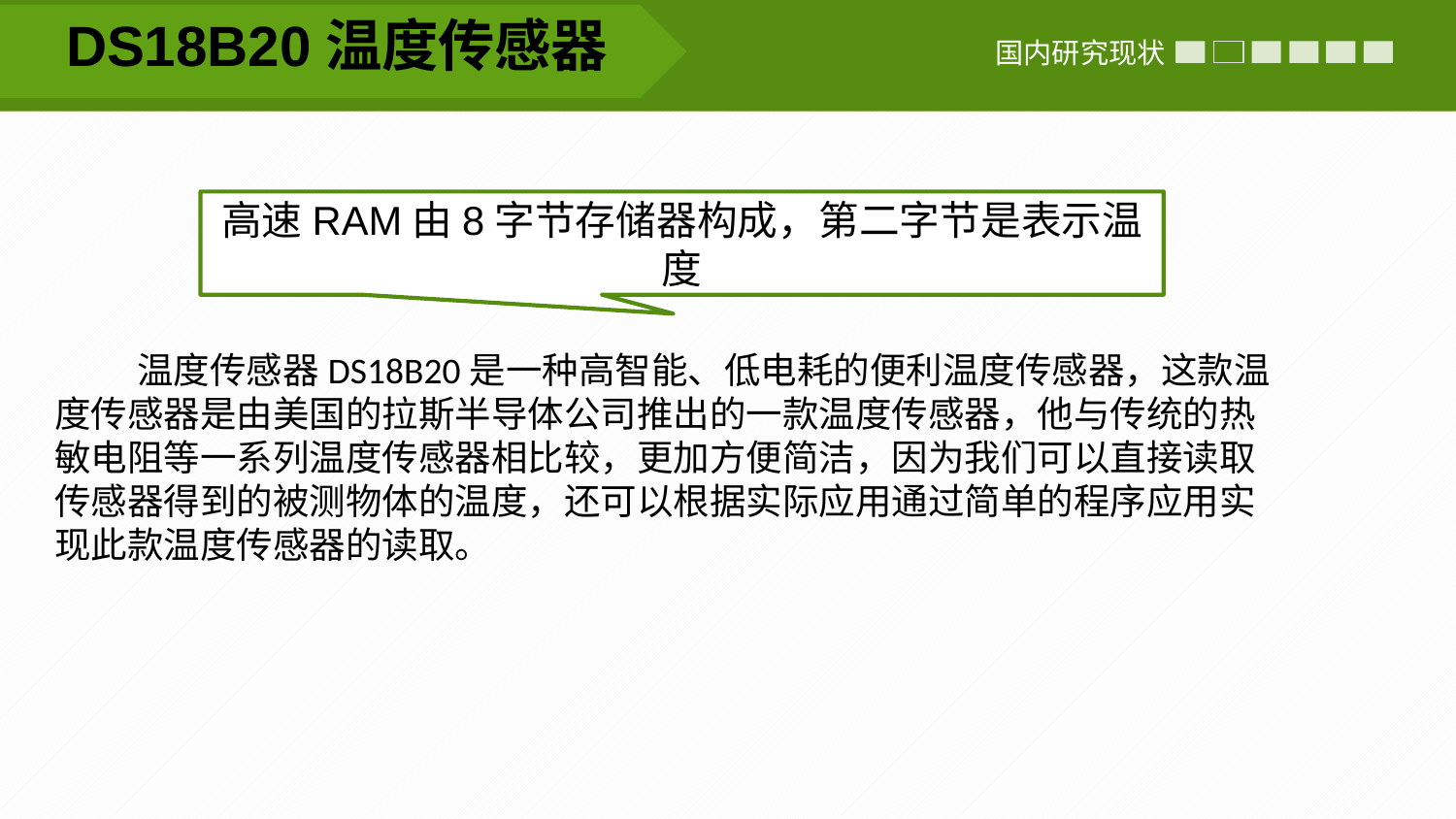

DS18B20温度传感器

高速RAM由8字节存储器构成，第二字节是表示温度

         温度传感器DS18B20是一种高智能、低电耗的便利温度传感器，这款温度传感器是由美国的拉斯半导体公司推出的一款温度传感器，他与传统的热敏电阻等一系列温度传感器相比较，更加方便简洁，因为我们可以直接读取传感器得到的被测物体的温度，还可以根据实际应用通过简单的程序应用实现此款温度传感器的读取。